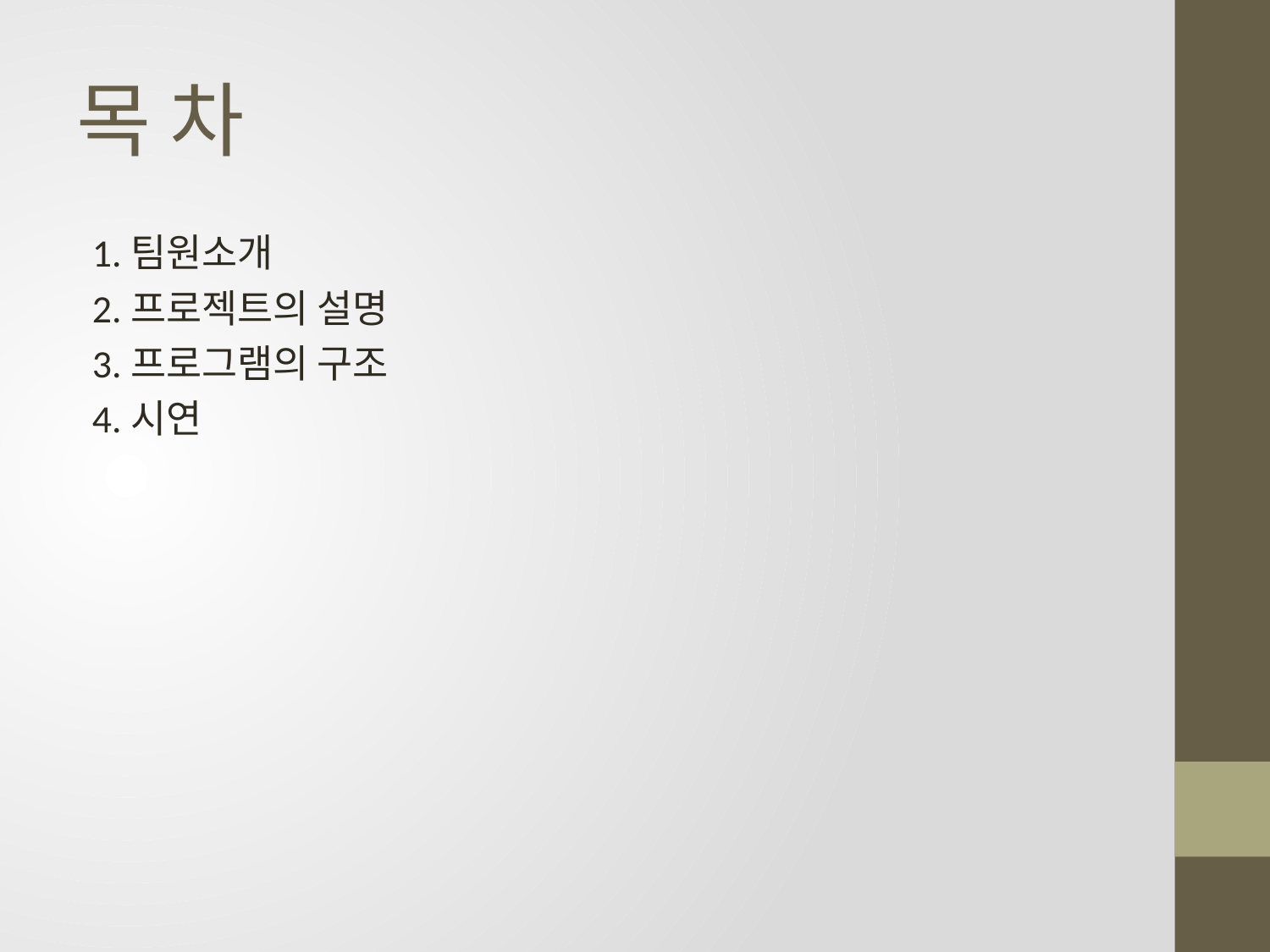

# 목 차
1.팀원소개
2.프로젝트의 설명
3.프로그램의 구조
4.시연